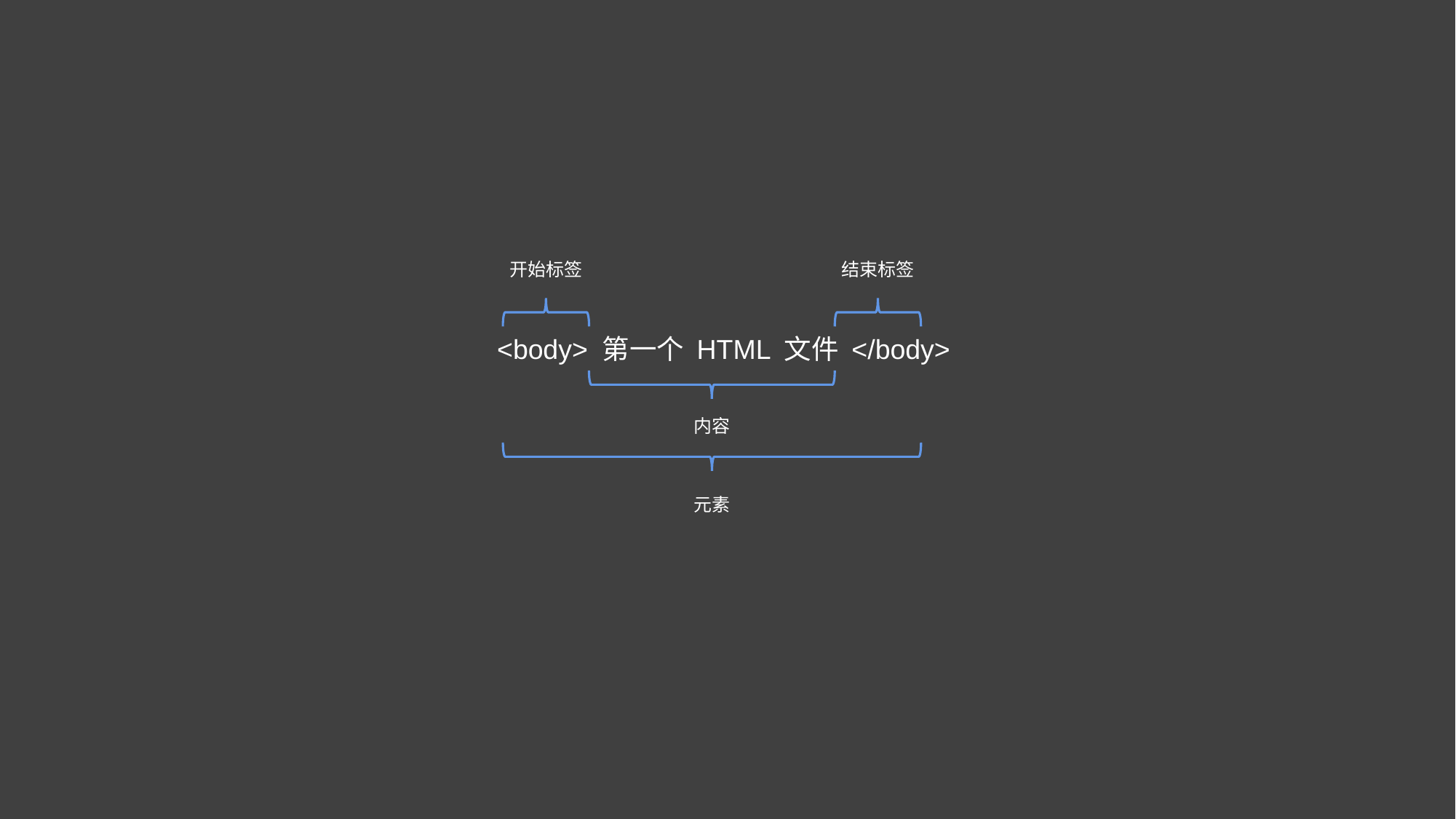

开始标签
结束标签

<body> 第一个 HTML 文件 </body>
内容
元素